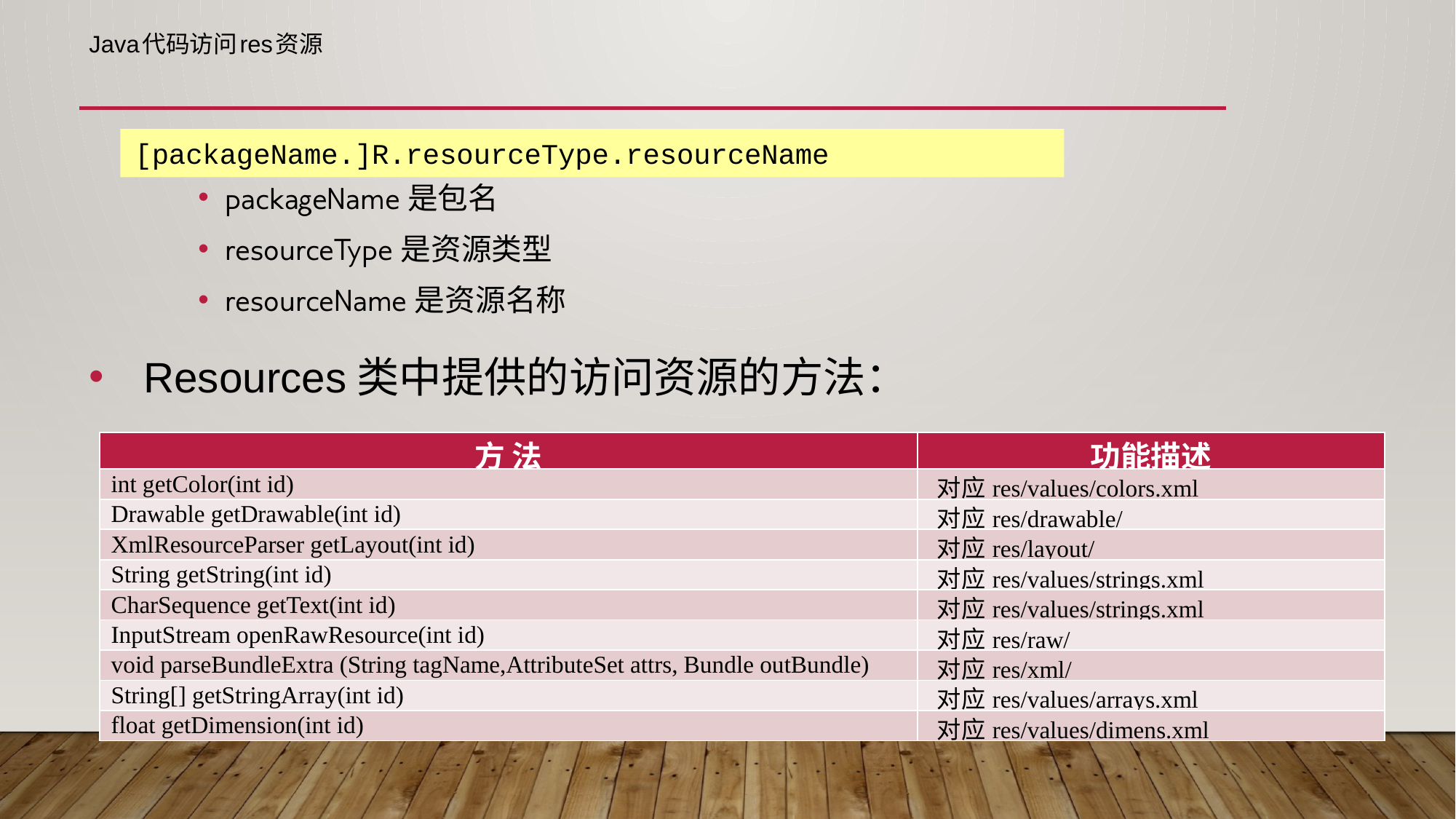

# Java代码访问res资源

packageName是包名
resourceType是资源类型
resourceName是资源名称
Resources类中提供的访问资源的方法：

[packageName.]R.resourceType.resourceName
| 方 法 | 功能描述 |
| --- | --- |
| int getColor(int id) | 对应res/values/colors.xml |
| Drawable getDrawable(int id) | 对应res/drawable/ |
| XmlResourceParser getLayout(int id) | 对应res/layout/ |
| String getString(int id) | 对应res/values/strings.xml |
| CharSequence getText(int id) | 对应res/values/strings.xml |
| InputStream openRawResource(int id) | 对应res/raw/ |
| void parseBundleExtra (String tagName,AttributeSet attrs, Bundle outBundle) | 对应res/xml/ |
| String[] getStringArray(int id) | 对应res/values/arrays.xml |
| float getDimension(int id) | 对应res/values/dimens.xml |